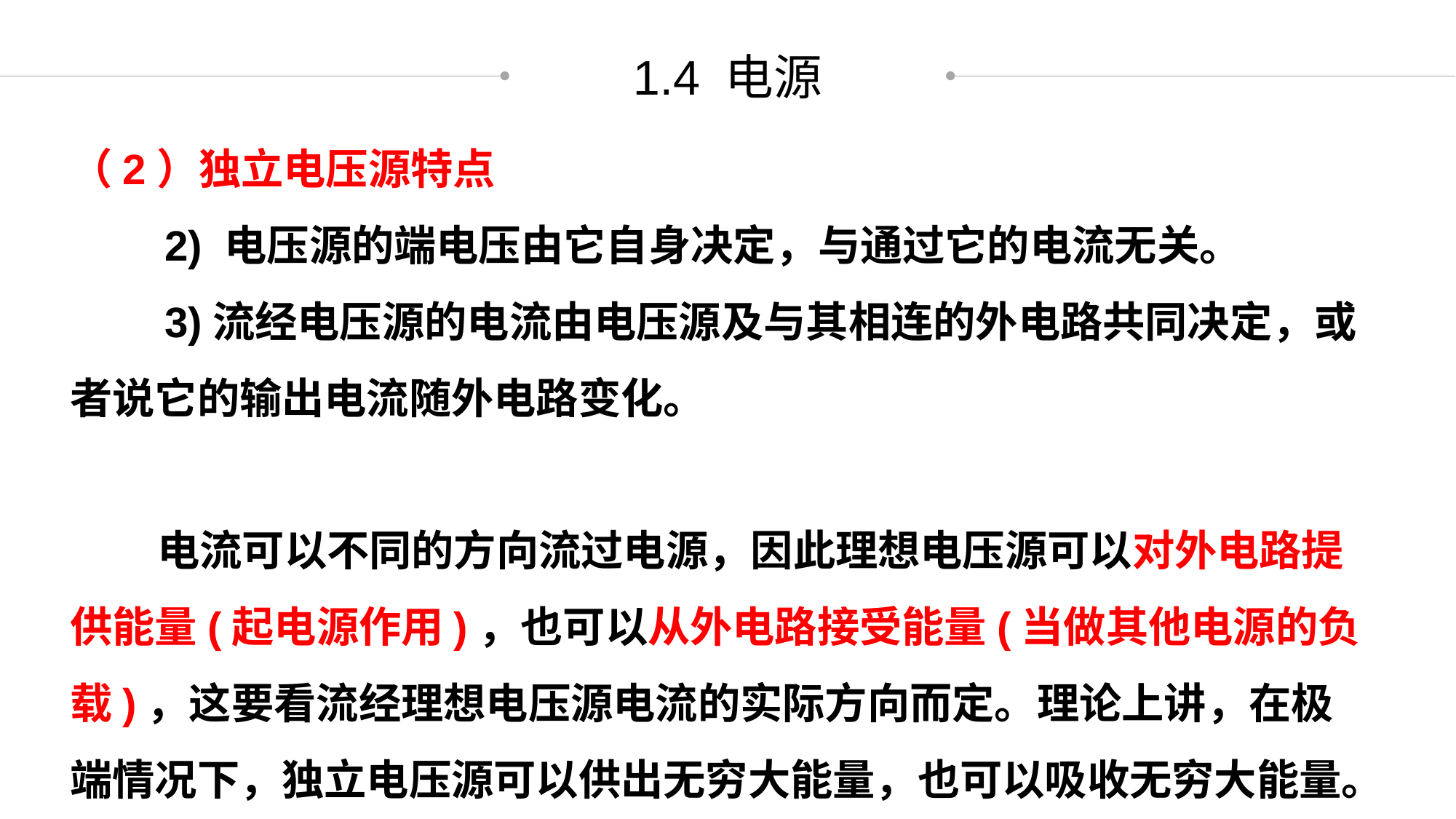

1.4 电源
（2）独立电压源特点
        2) 电压源的端电压由它自身决定，与通过它的电流无关。
        3)流经电压源的电流由电压源及与其相连的外电路共同决定，或者说它的输出电流随外电路变化。
        电流可以不同的方向流过电源，因此理想电压源可以对外电路提供能量(起电源作用)，也可以从外电路接受能量(当做其他电源的负载)，这要看流经理想电压源电流的实际方向而定。理论上讲，在极端情况下，独立电压源可以供出无穷大能量，也可以吸收无穷大能量。